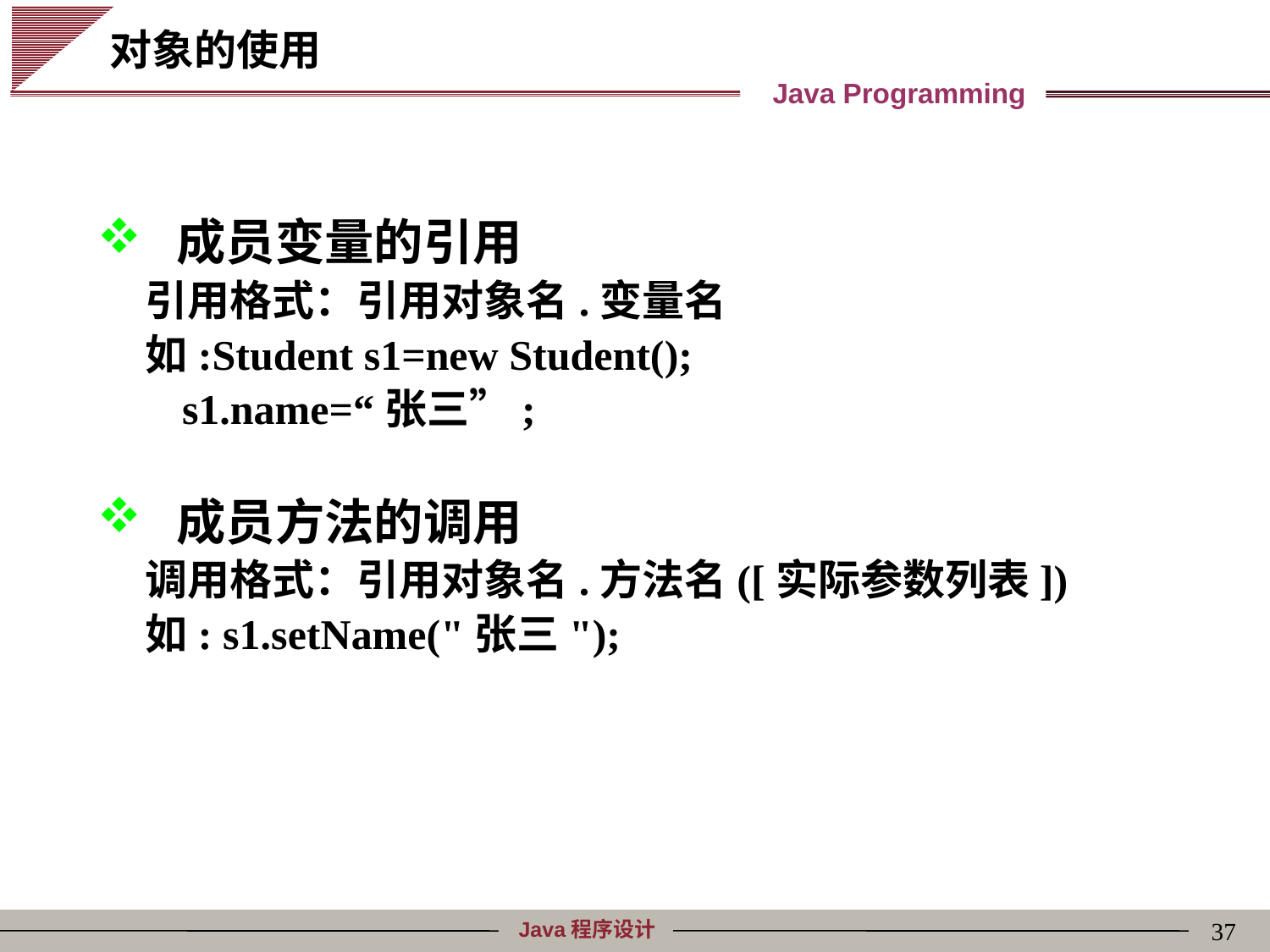

对象的使用
成员变量的引用
    引用格式：引用对象名.变量名
    如:Student s1=new Student();
        s1.name=“张三”;

成员方法的调用
    调用格式：引用对象名.方法名([实际参数列表])
    如: s1.setName("张三");